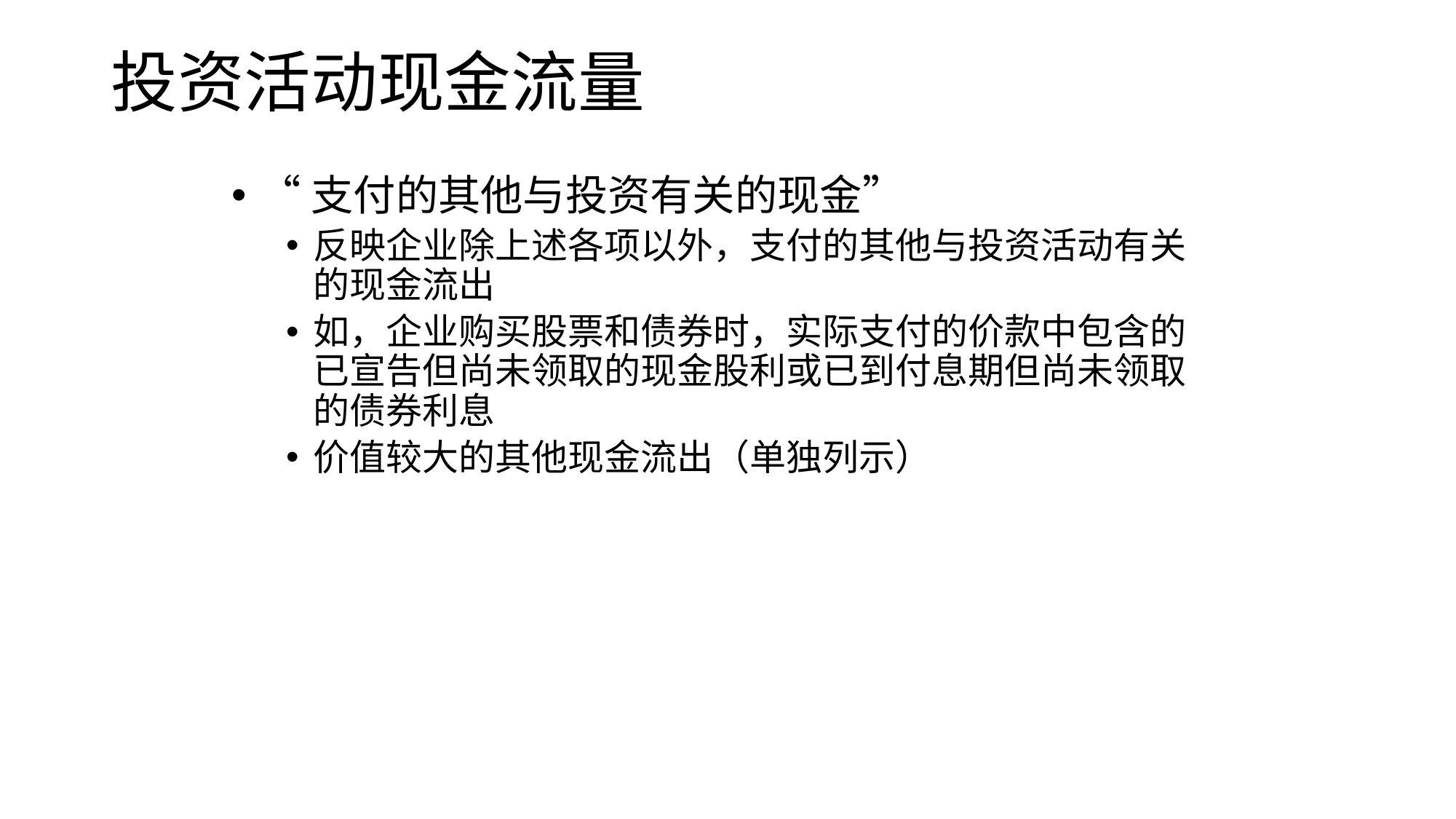

# 投资活动现金流量
“支付的其他与投资有关的现金”
反映企业除上述各项以外，支付的其他与投资活动有关的现金流出
如，企业购买股票和债券时，实际支付的价款中包含的已宣告但尚未领取的现金股利或已到付息期但尚未领取的债券利息
价值较大的其他现金流出（单独列示）

2023/3/30
60